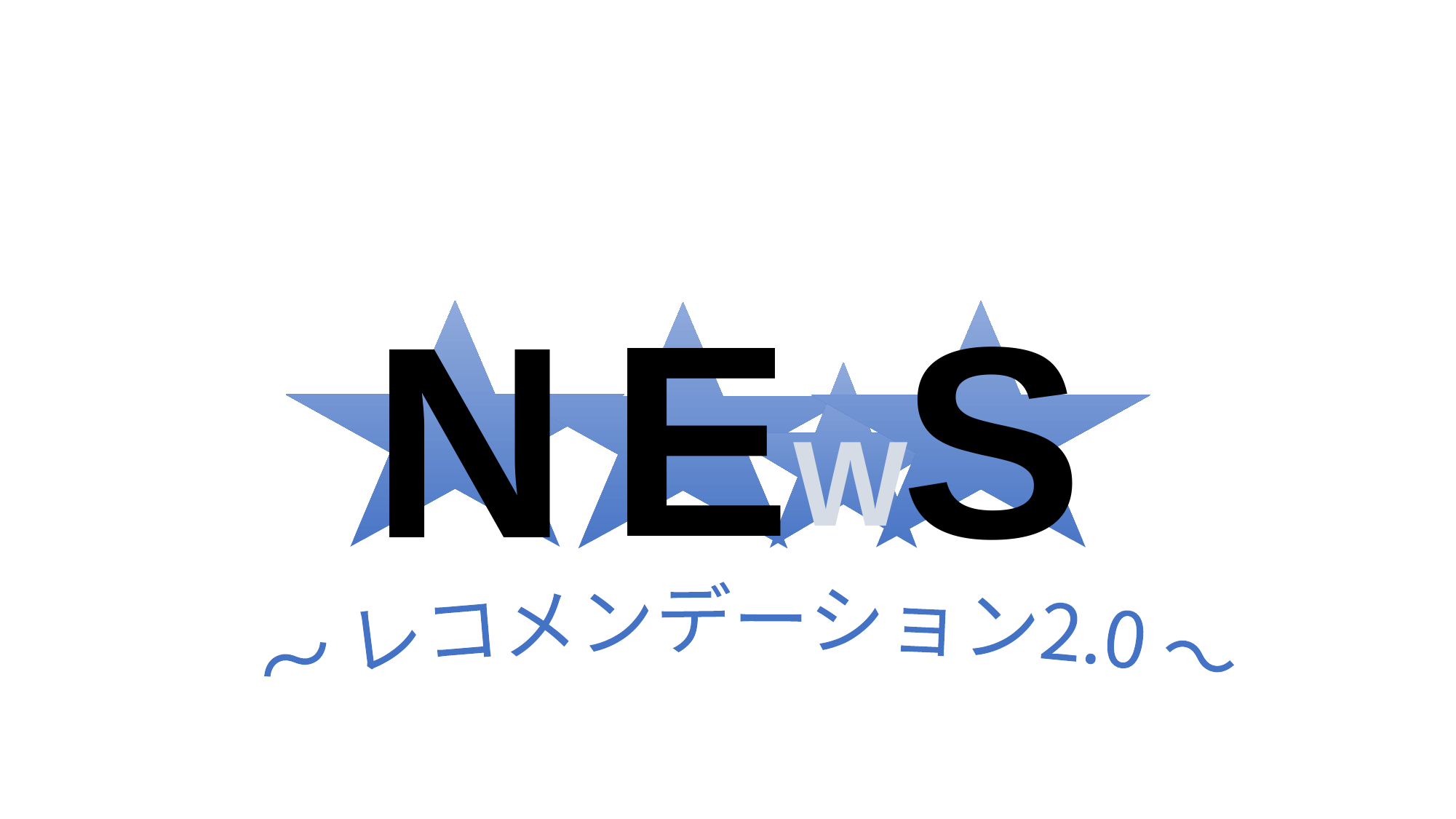

E
N
S

W
～ レコメンデーション2.0 ～